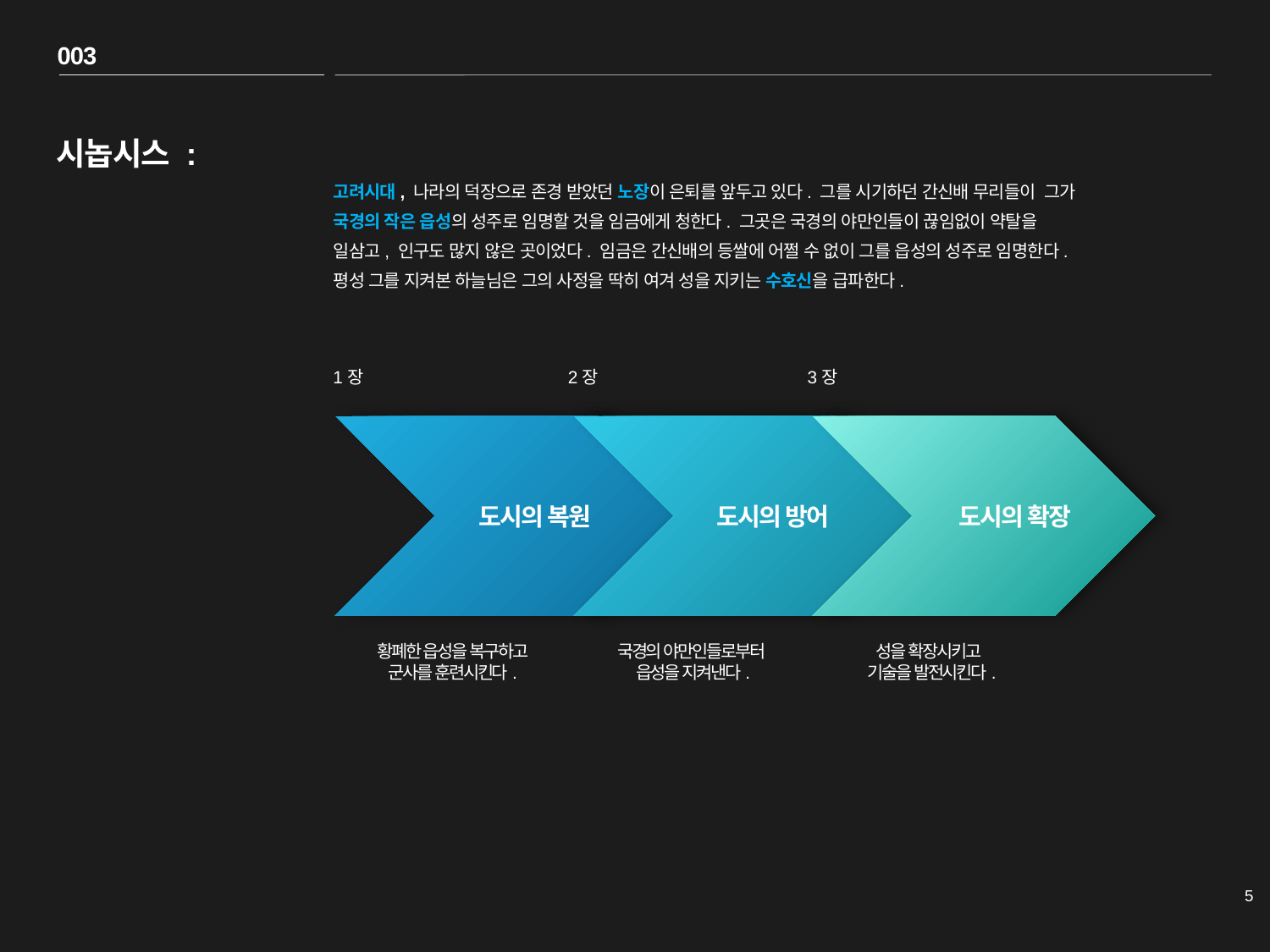

003
# 시놉시스 :
고려시대, 나라의 덕장으로 존경 받았던 노장이 은퇴를 앞두고 있다. 그를 시기하던 간신배 무리들이  그가 국경의 작은 읍성의 성주로 임명할 것을 임금에게 청한다. 그곳은 국경의 야만인들이 끊임없이 약탈을 일삼고, 인구도 많지 않은 곳이었다. 임금은 간신배의 등쌀에 어쩔 수 없이 그를 읍성의 성주로 임명한다. 평성 그를 지켜본 하늘님은 그의 사정을 딱히 여겨 성을 지키는 수호신을 급파한다.
1장
2장
3장

도시의 복원
도시의 방어
도시의 확장
황폐한 읍성을 복구하고
군사를 훈련시킨다.
국경의 야만인들로부터
읍성을 지켜낸다.
성을 확장시키고
기술을 발전시킨다.
5